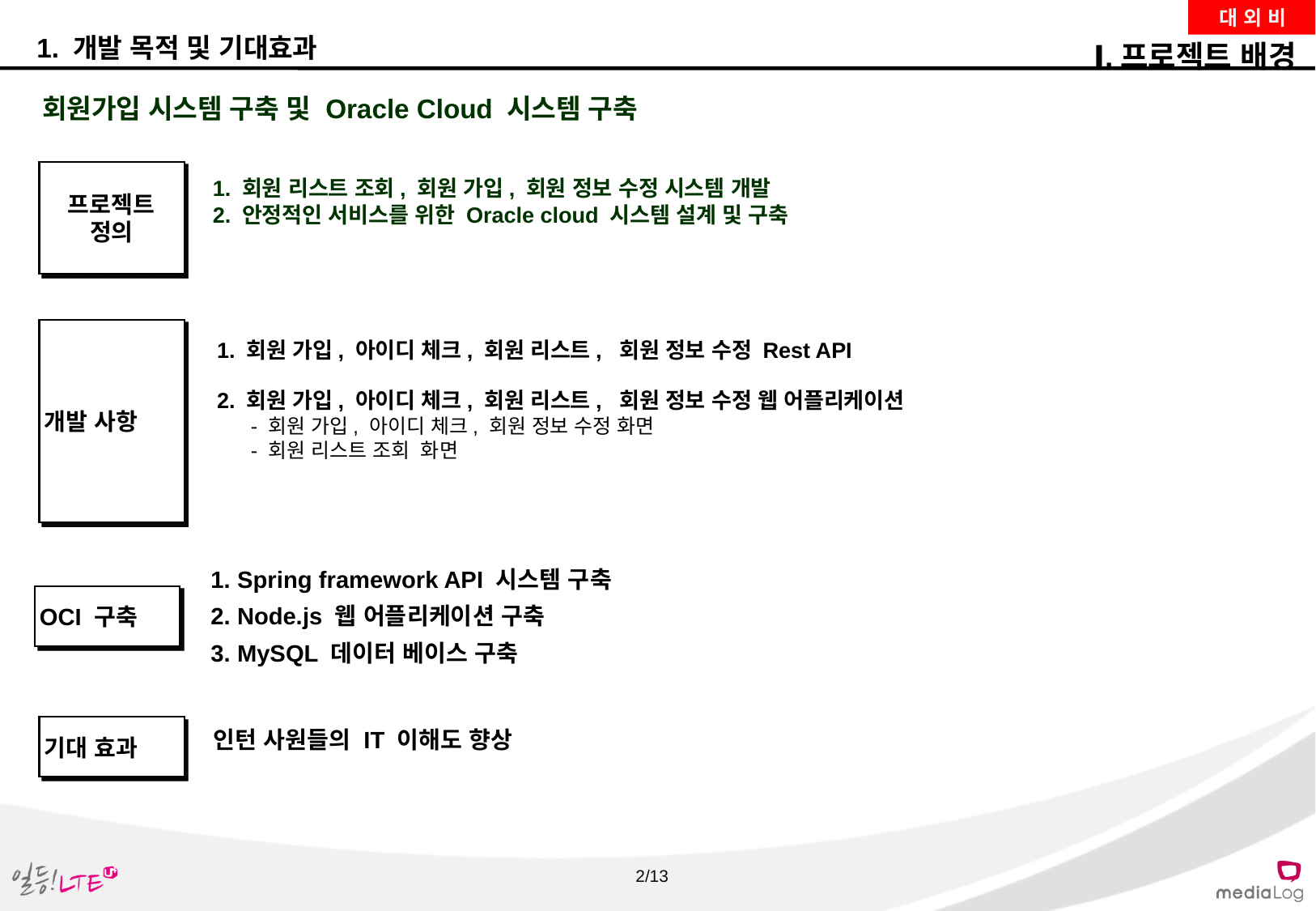

Ⅰ.프로젝트 배경
1. 개발 목적 및 기대효과
회원가입 시스템 구축 및 Oracle Cloud 시스템 구축
프로젝트
정의
1. 회원 리스트 조회, 회원 가입, 회원 정보 수정 시스템 개발
2. 안정적인 서비스를 위한 Oracle cloud 시스템 설계 및 구축
개발 사항
1. 회원 가입, 아이디 체크, 회원 리스트,  회원 정보 수정 Rest API

2. 회원 가입, 아이디 체크, 회원 리스트,  회원 정보 수정 웹 어플리케이션
      - 회원 가입, 아이디 체크, 회원 정보 수정 화면
      - 회원 리스트 조회  화면
1. Spring framework API 시스템 구축
2. Node.js 웹 어플리케이션 구축
3. MySQL 데이터 베이스 구축
OCI 구축
인턴 사원들의 IT 이해도 향상
기대 효과